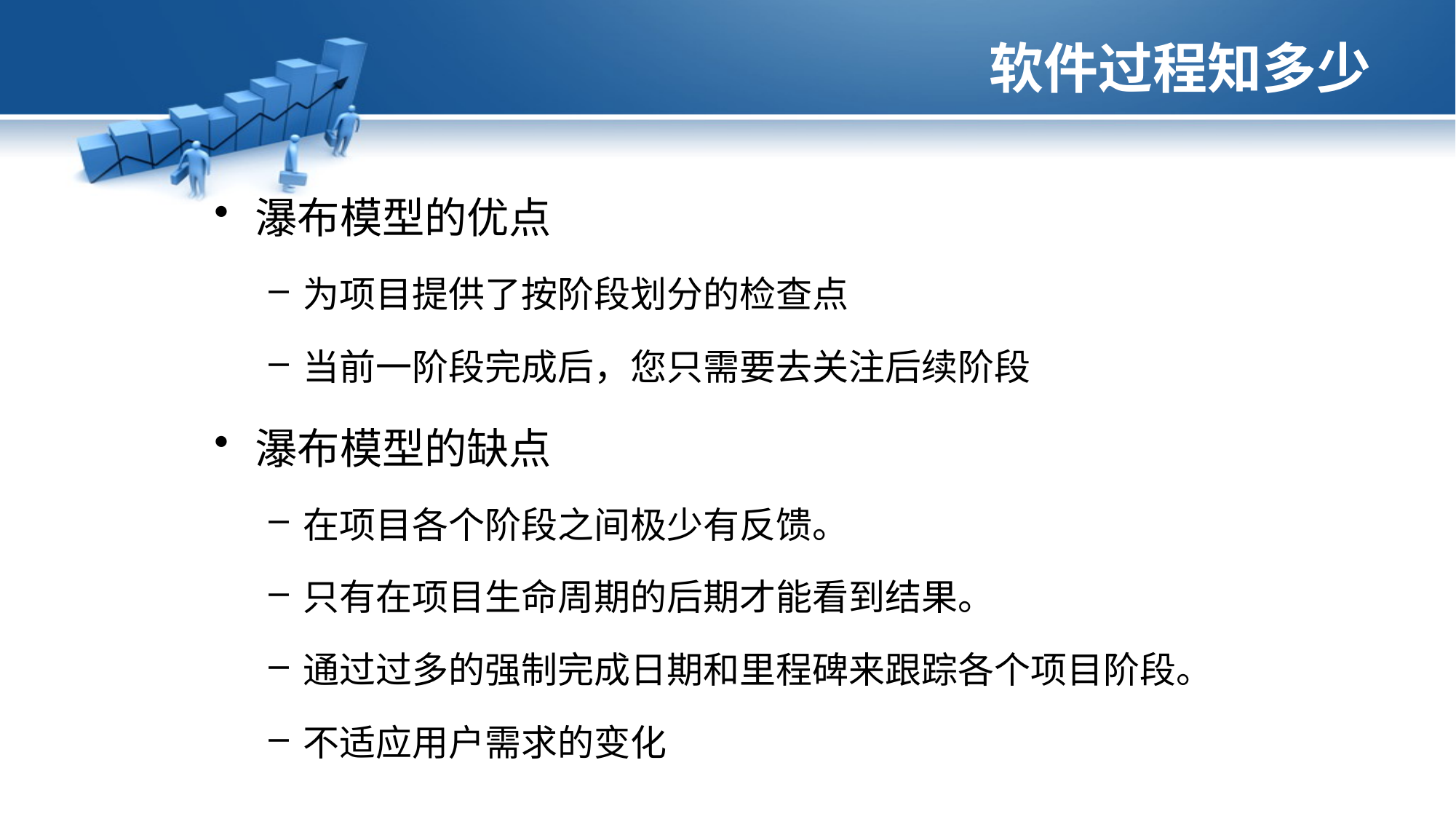

# 软件过程知多少
瀑布模型的优点
为项目提供了按阶段划分的检查点
当前一阶段完成后，您只需要去关注后续阶段
瀑布模型的缺点
在项目各个阶段之间极少有反馈。
只有在项目生命周期的后期才能看到结果。
通过过多的强制完成日期和里程碑来跟踪各个项目阶段。
不适应用户需求的变化